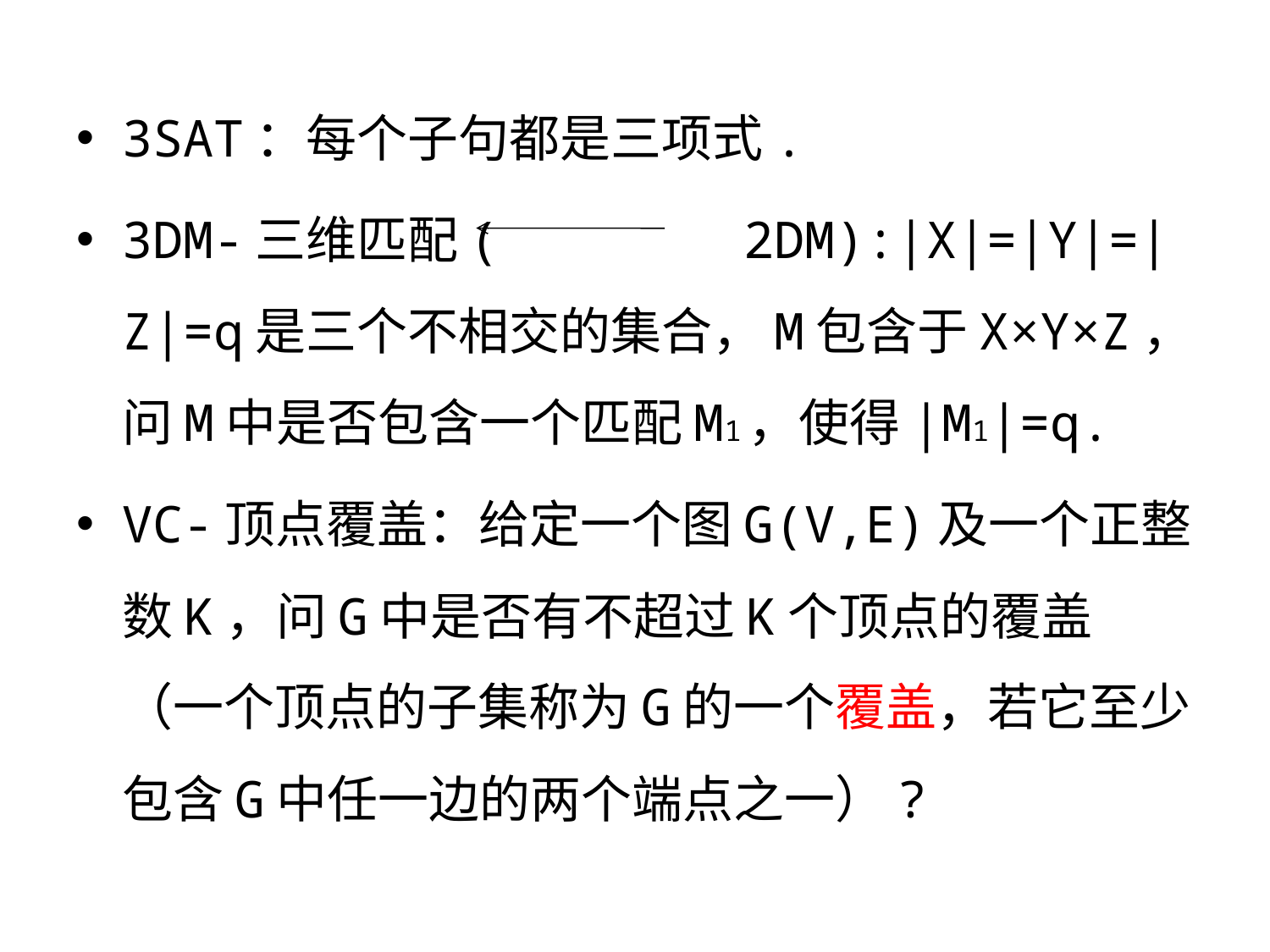

3SAT：每个子句都是三项式.
3DM-三维匹配(        2DM):|X|=|Y|=|Z|=q是三个不相交的集合，M包含于X×Y×Z，问M中是否包含一个匹配M1，使得|M1|=q.
VC-顶点覆盖：给定一个图G(V,E)及一个正整数K，问G中是否有不超过K个顶点的覆盖（一个顶点的子集称为G的一个覆盖，若它至少包含G中任一边的两个端点之一）?